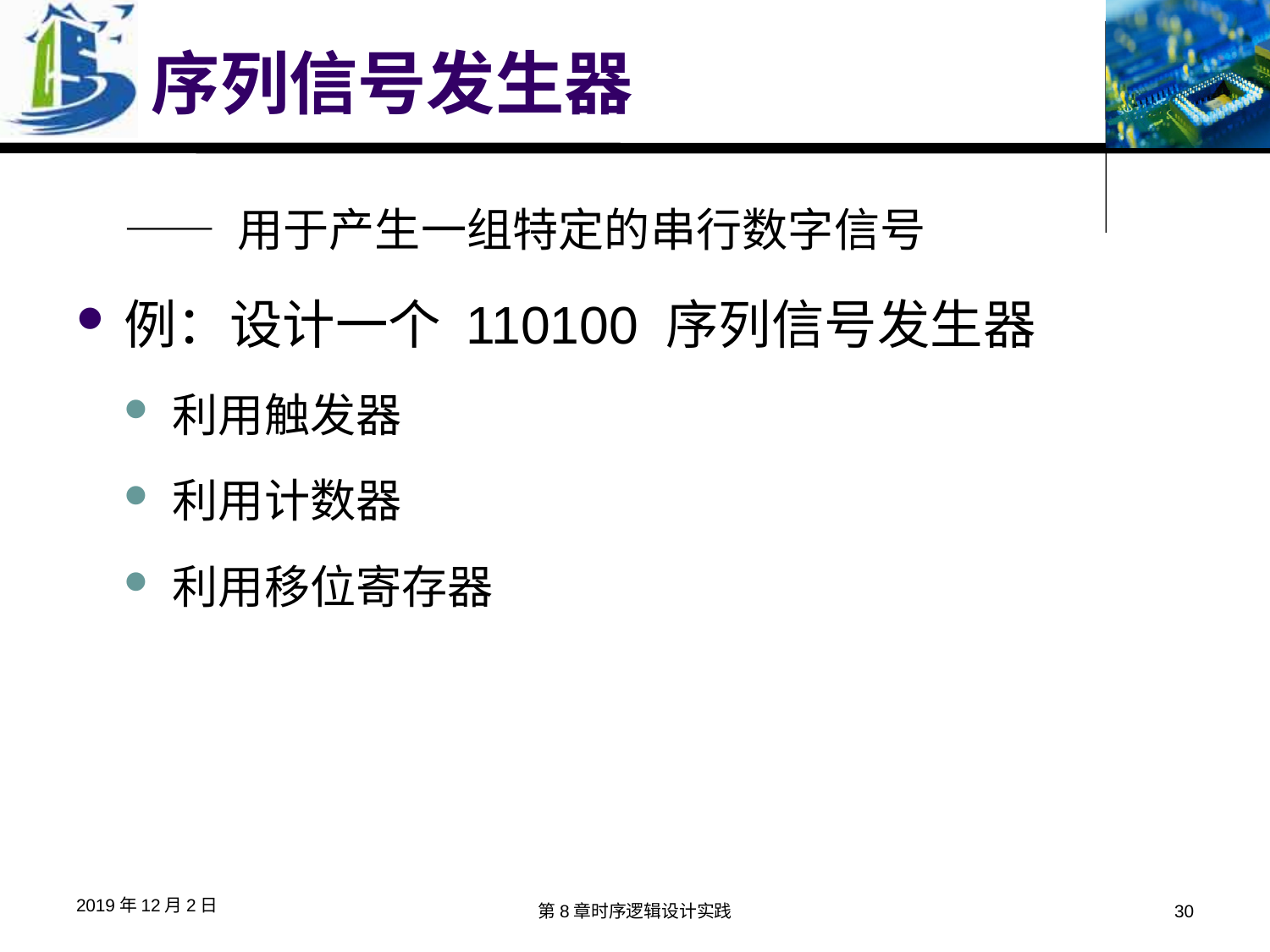

# 序列信号发生器
—— 用于产生一组特定的串行数字信号
例：设计一个 110100 序列信号发生器
利用触发器
利用计数器
利用移位寄存器
2019年12月2日
第8章时序逻辑设计实践
30